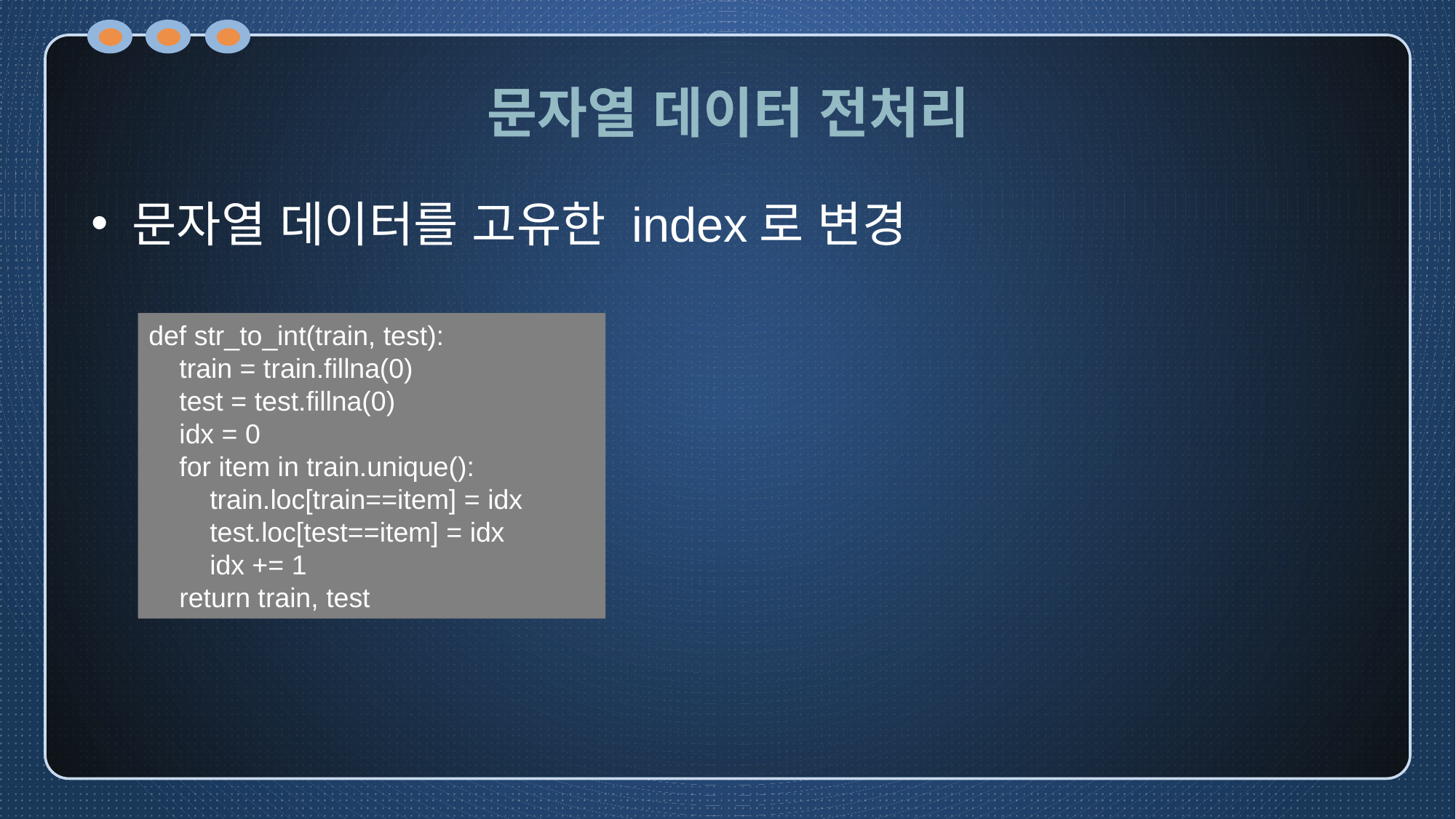

# 문자열 데이터 전처리
문자열 데이터를 고유한 index로 변경
def str_to_int(train, test):
    train = train.fillna(0)
    test = test.fillna(0)
    idx = 0
    for item in train.unique():
        train.loc[train==item] = idx
        test.loc[test==item] = idx
        idx += 1
    return train, test